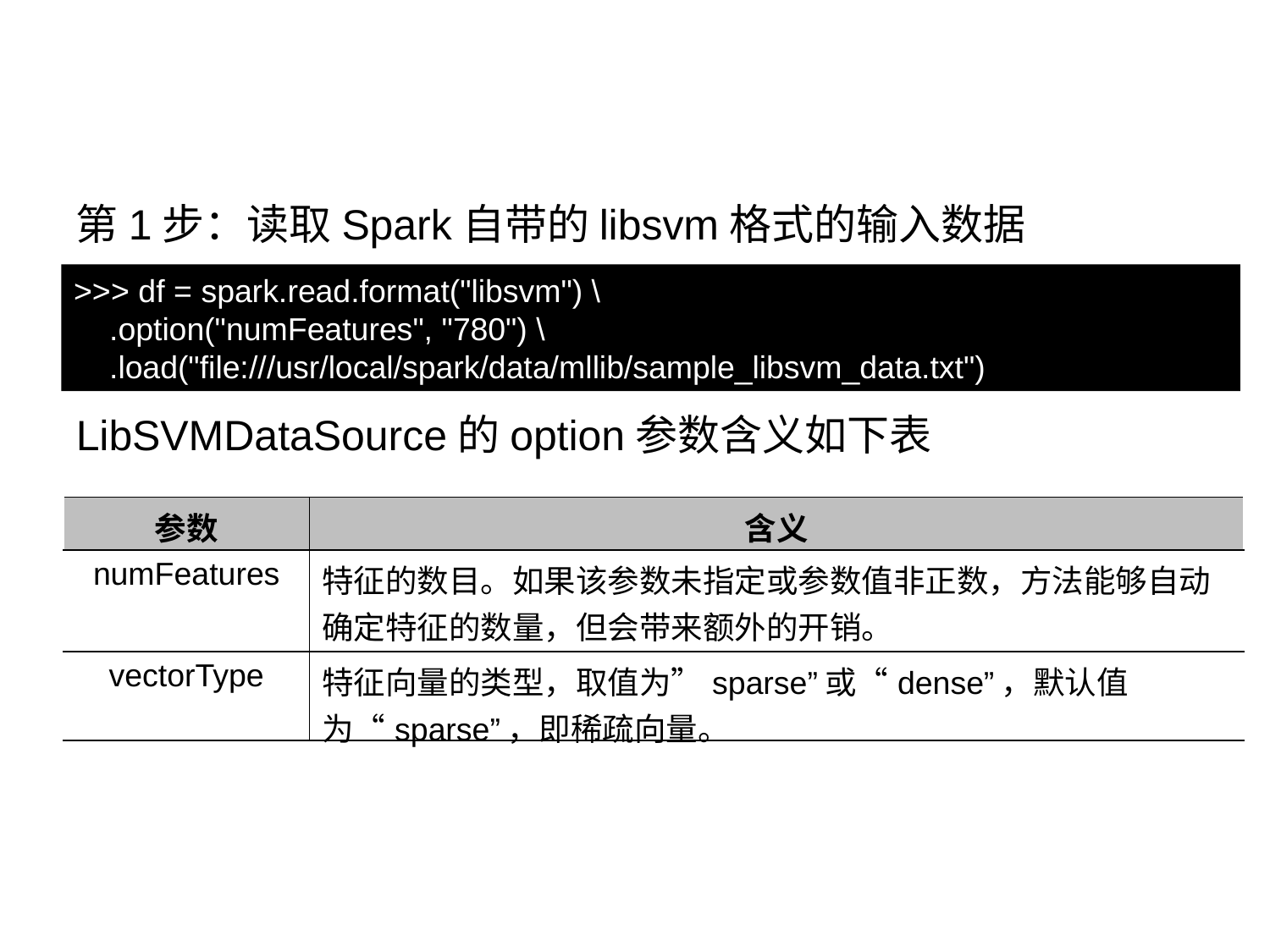

9.3.4 数据源
第1步：读取Spark自带的libsvm格式的输入数据

LibSVMDataSource的option参数含义如下表
>>> df = spark.read.format("libsvm") \
    .option("numFeatures", "780") \
    .load("file:///usr/local/spark/data/mllib/sample_libsvm_data.txt")
| 参数 | 含义 |
| --- | --- |
| numFeatures | 特征的数目。如果该参数未指定或参数值非正数，方法能够自动确定特征的数量，但会带来额外的开销。 |
| vectorType | 特征向量的类型，取值为”sparse”或“dense”，默认值为“sparse”，即稀疏向量。 |